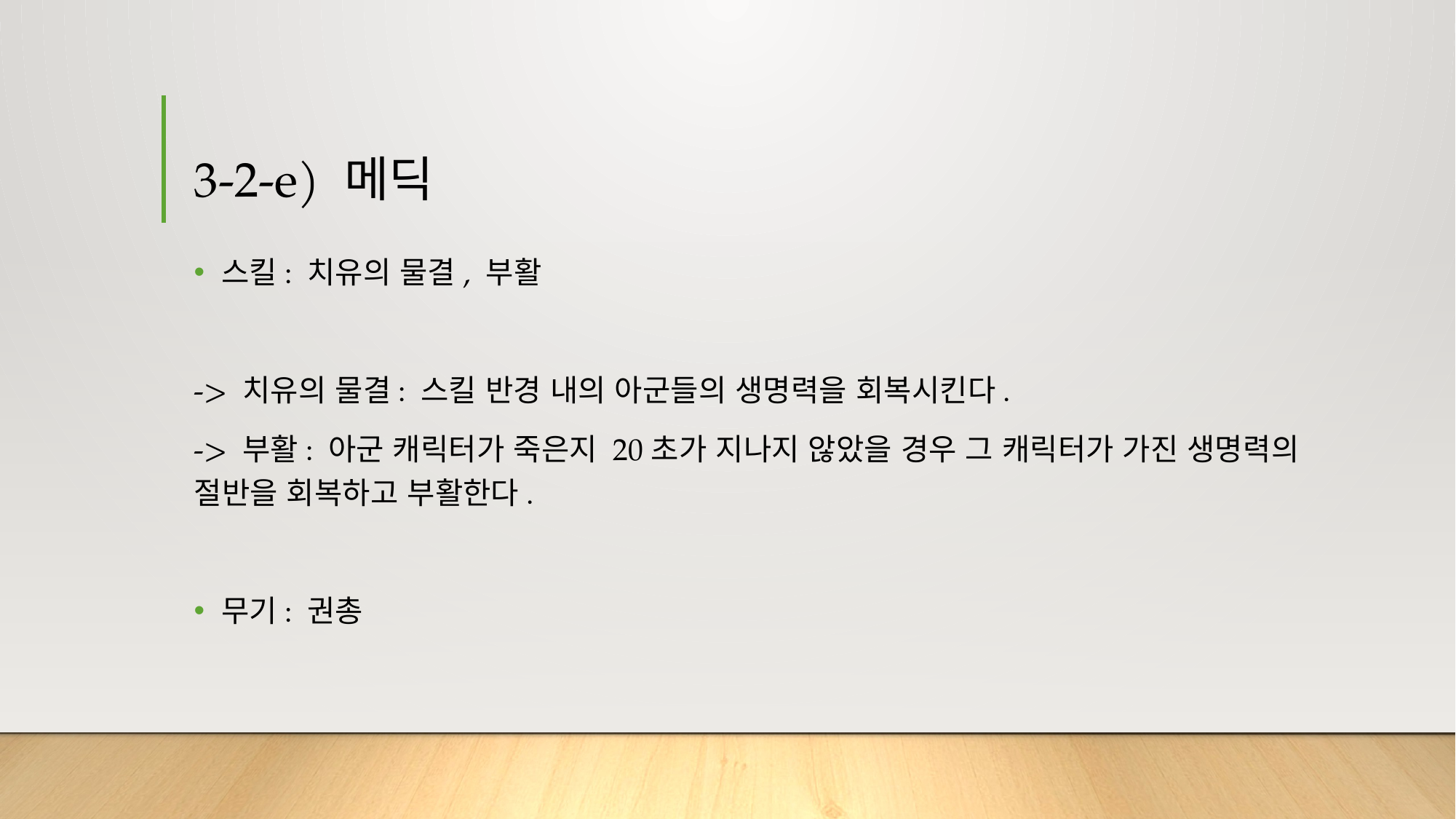

# 3-2-e) 메딕
스킬: 치유의 물결, 부활

-> 치유의 물결: 스킬 반경 내의 아군들의 생명력을 회복시킨다.
-> 부활: 아군 캐릭터가 죽은지 20초가 지나지 않았을 경우 그 캐릭터가 가진 생명력의 절반을 회복하고 부활한다.

무기: 권총